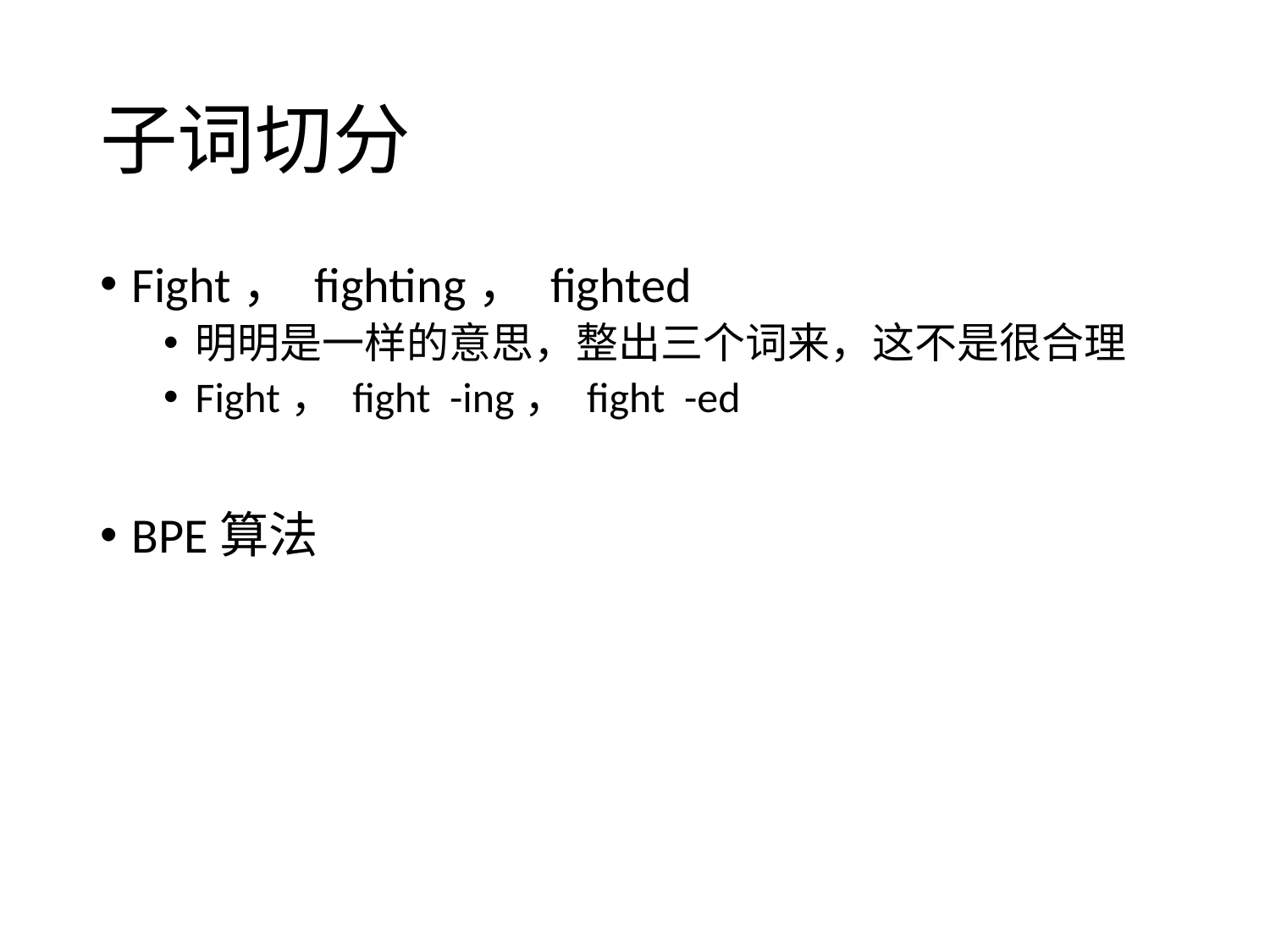

# 子词切分
Fight， fighting， fighted
明明是一样的意思，整出三个词来，这不是很合理
Fight， fight  -ing， fight  -ed

BPE算法